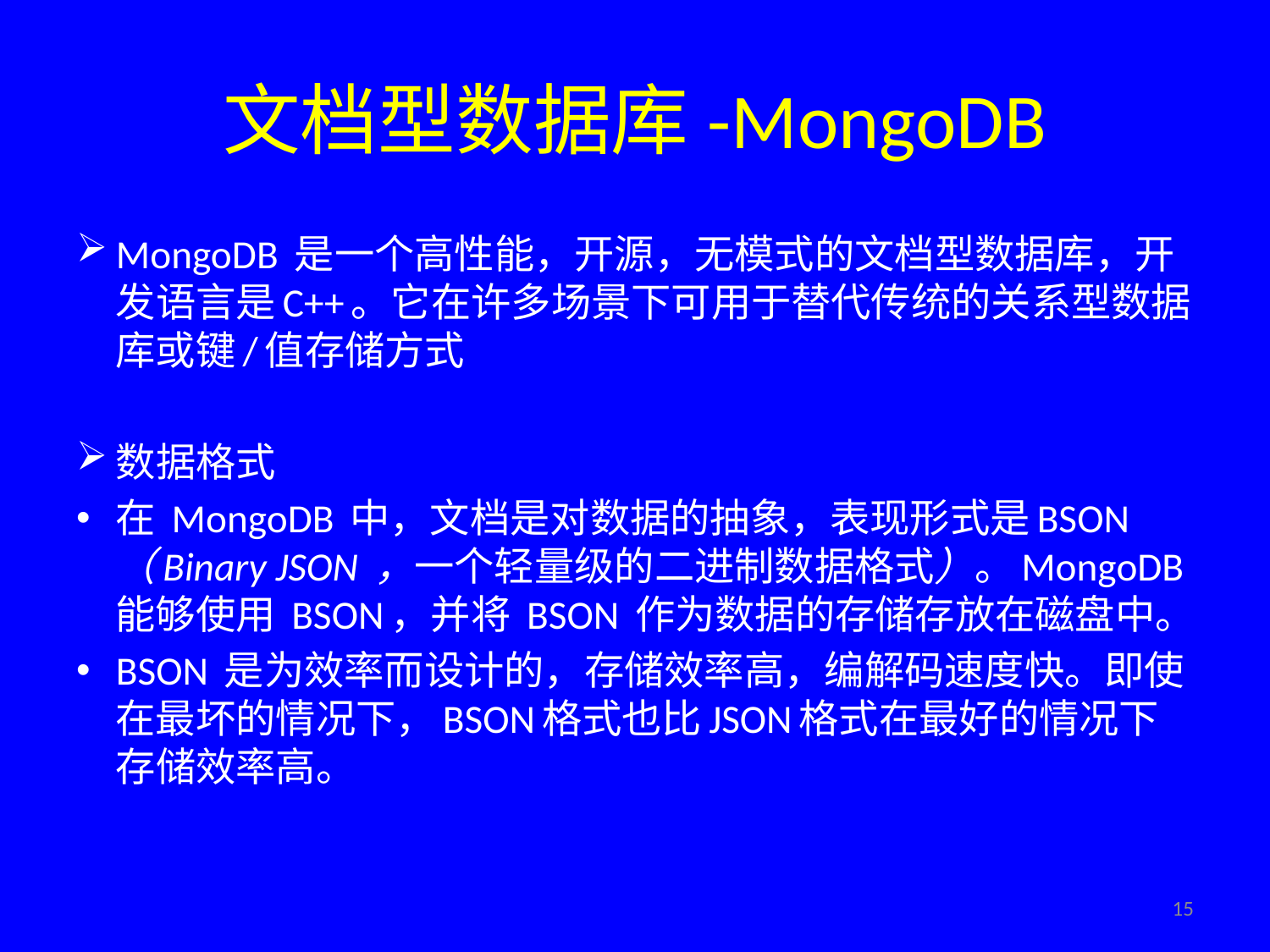

# 文档型数据库-MongoDB
MongoDB 是一个高性能，开源，无模式的文档型数据库，开发语言是C++。它在许多场景下可用于替代传统的关系型数据库或键/值存储方式

数据格式
在 MongoDB 中，文档是对数据的抽象，表现形式是BSON（Binary JSON ，一个轻量级的二进制数据格式）。MongoDB 能够使用 BSON，并将 BSON 作为数据的存储存放在磁盘中。
BSON 是为效率而设计的，存储效率高，编解码速度快。即使在最坏的情况下，BSON格式也比JSON格式在最好的情况下存储效率高。

15